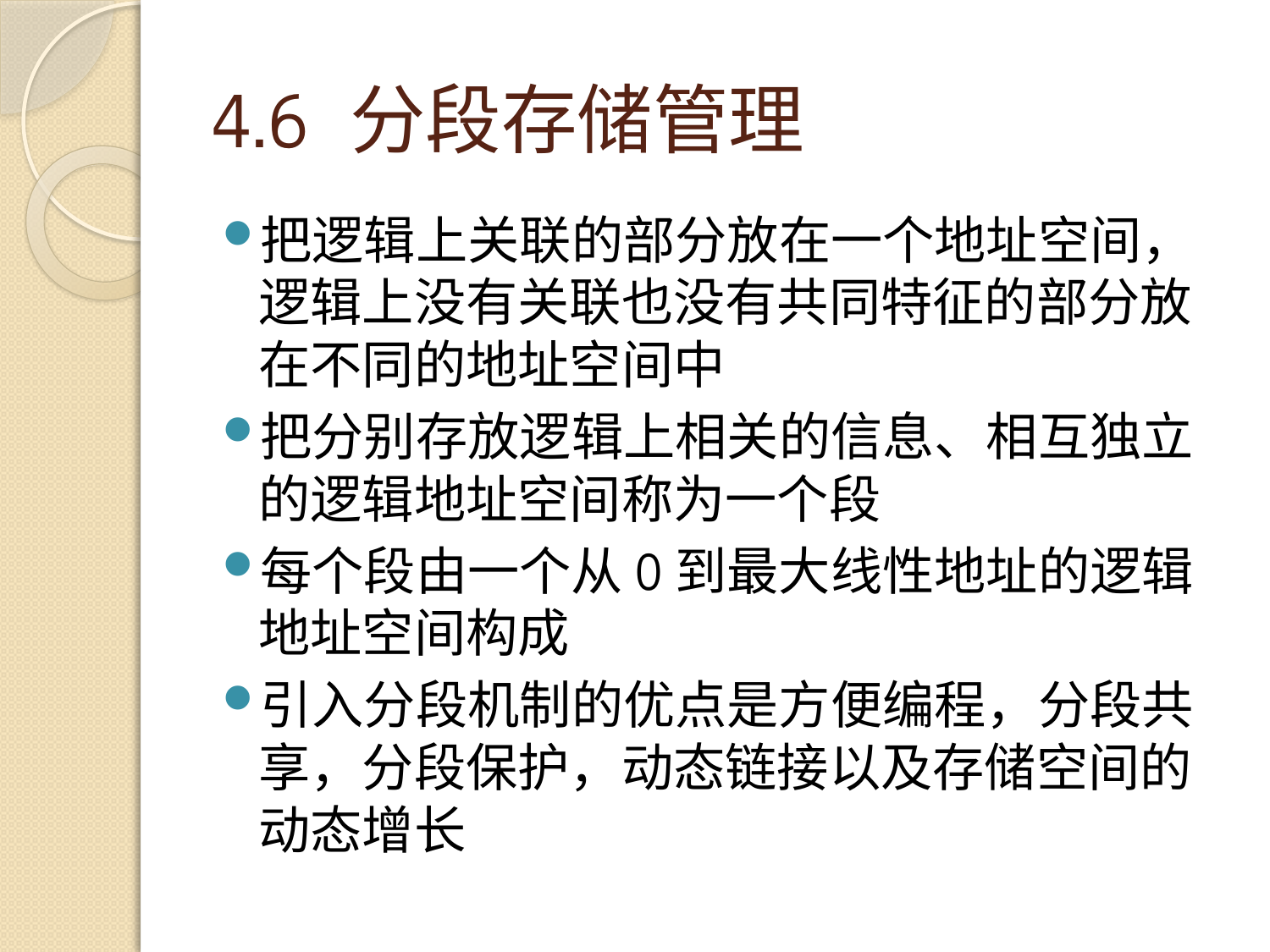

# 4.6 分段存储管理
把逻辑上关联的部分放在一个地址空间，逻辑上没有关联也没有共同特征的部分放在不同的地址空间中
把分别存放逻辑上相关的信息、相互独立的逻辑地址空间称为一个段
每个段由一个从0到最大线性地址的逻辑地址空间构成
引入分段机制的优点是方便编程，分段共享，分段保护，动态链接以及存储空间的动态增长